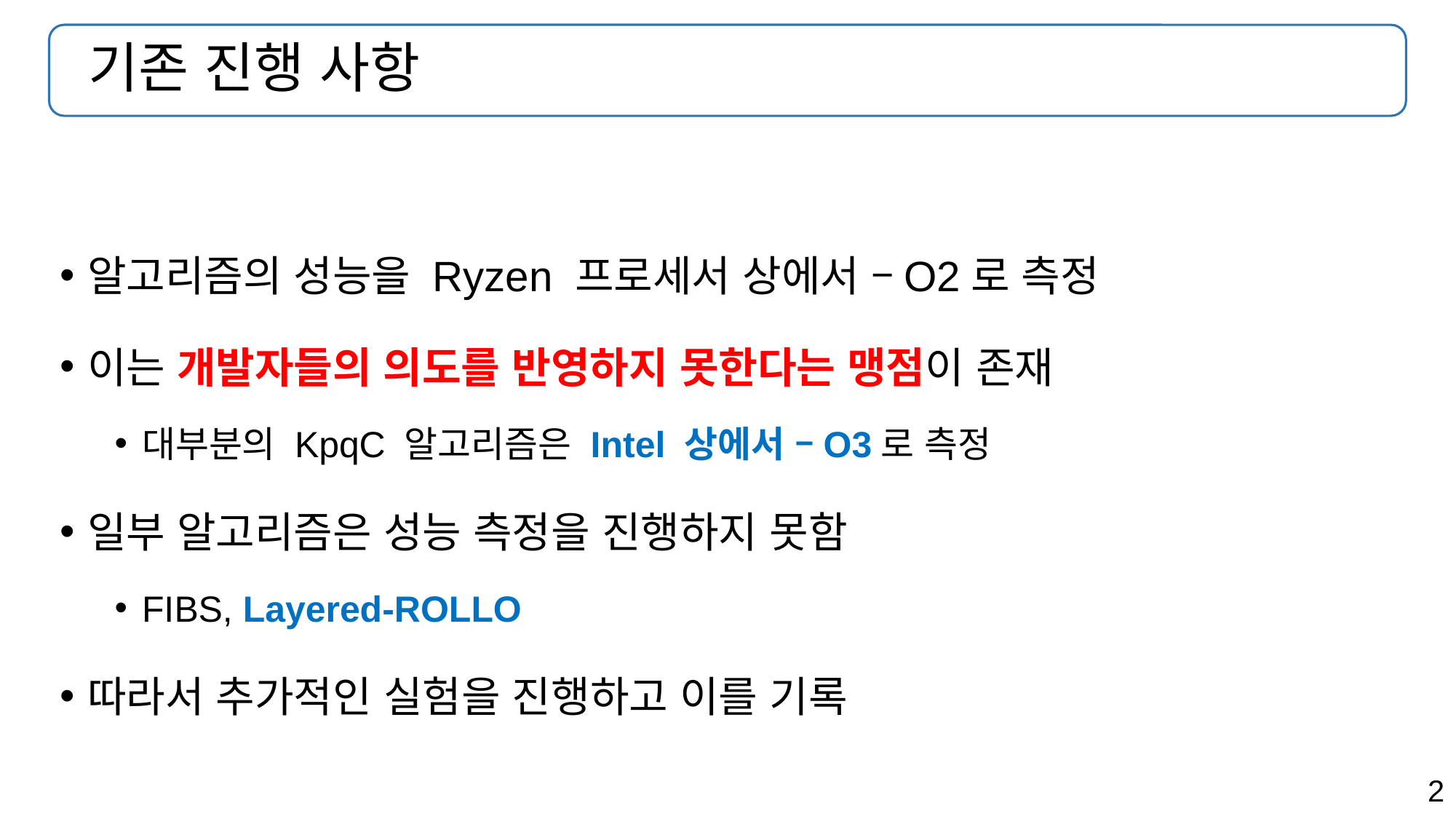

# 기존 진행 사항
알고리즘의 성능을 Ryzen 프로세서 상에서 –O2로 측정
이는 개발자들의 의도를 반영하지 못한다는 맹점이 존재
대부분의 KpqC 알고리즘은 Intel 상에서 –O3로 측정
일부 알고리즘은 성능 측정을 진행하지 못함
FIBS, Layered-ROLLO
따라서 추가적인 실험을 진행하고 이를 기록